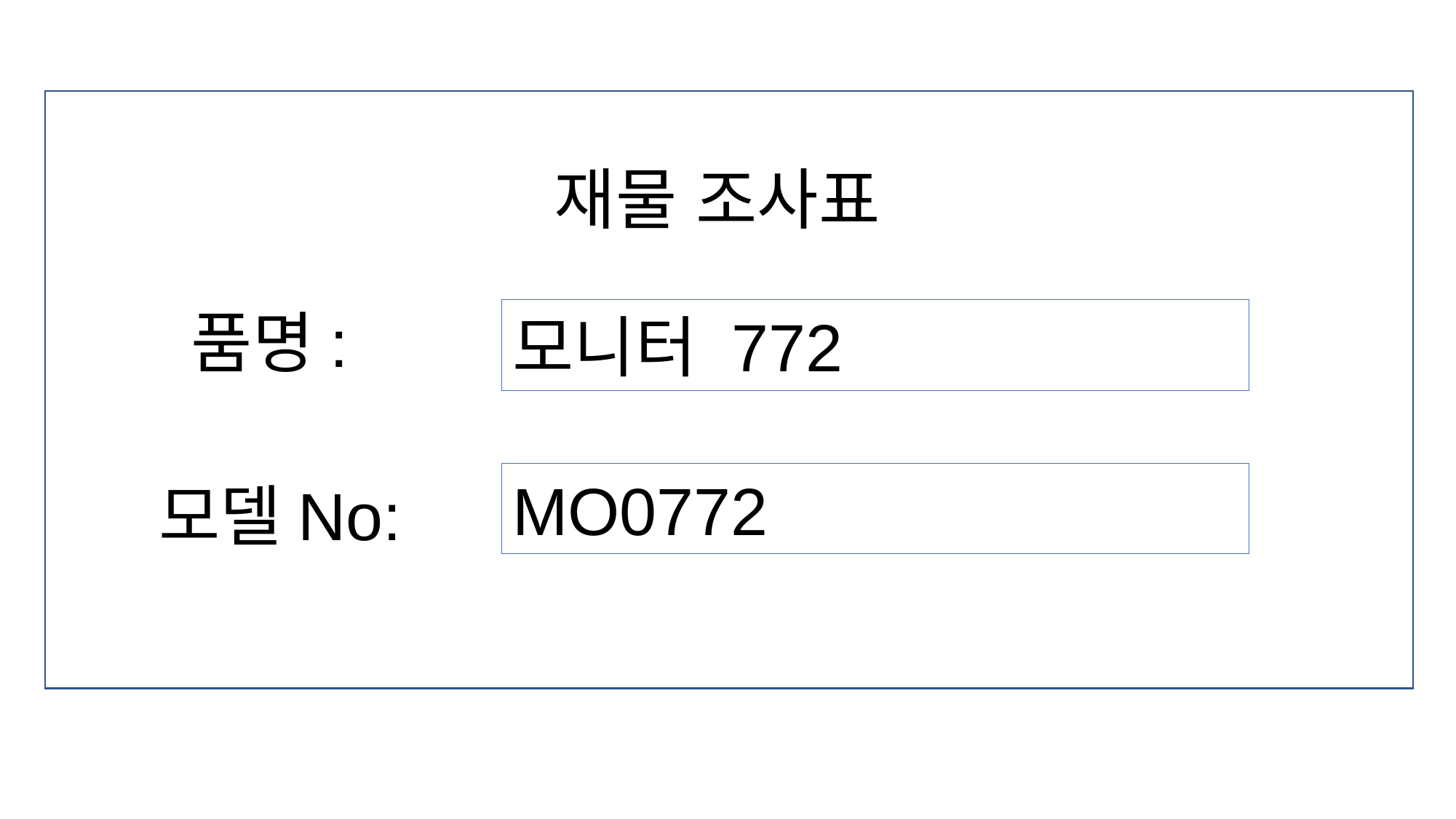

재물 조사표
품명:
모니터 772
MO0772
모델No: